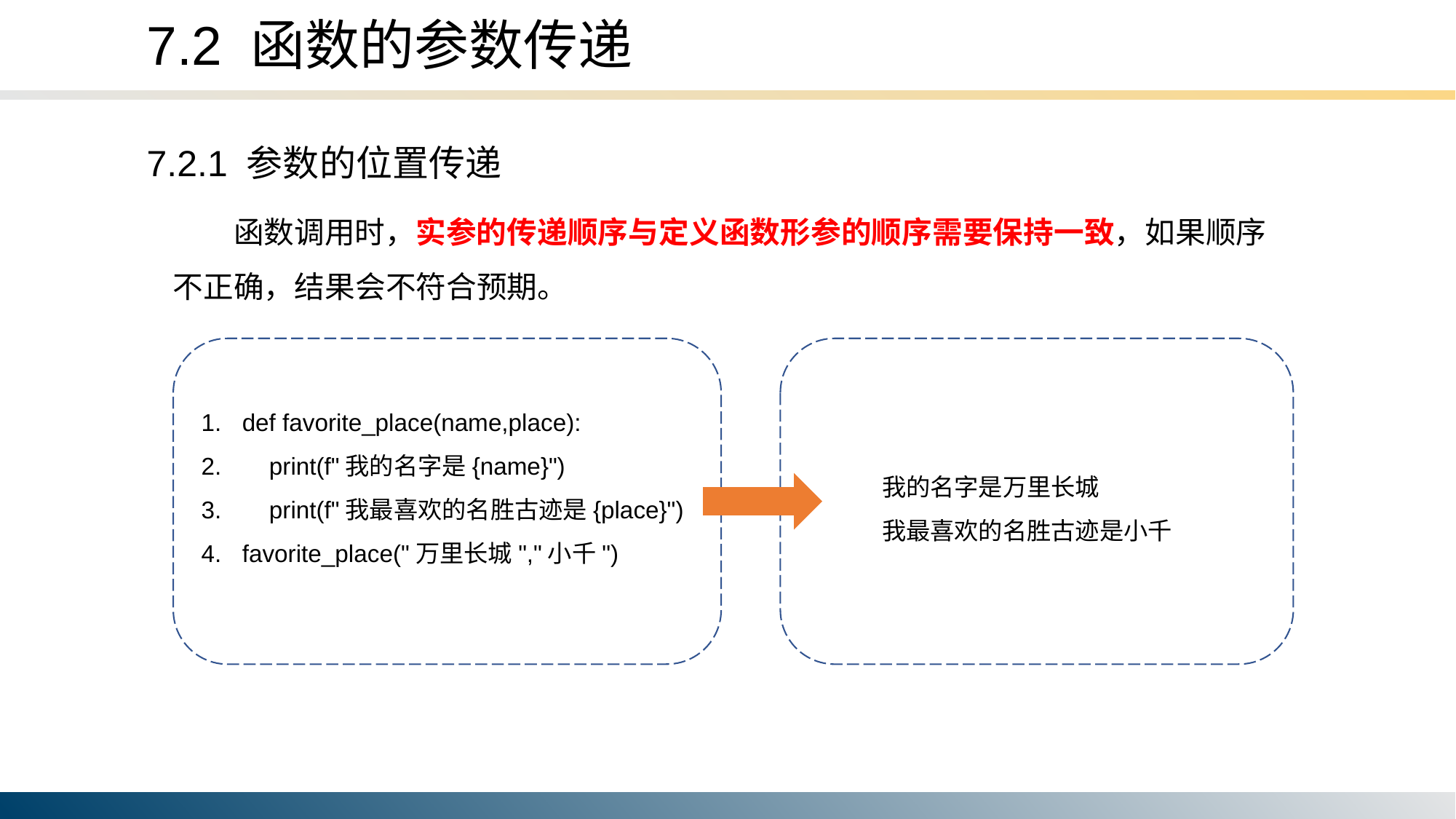

7.2 函数的参数传递
7.2.1 参数的位置传递
函数调用时，实参的传递顺序与定义函数形参的顺序需要保持一致，如果顺序不正确，结果会不符合预期。

def favorite_place(name,place):
    print(f"我的名字是{name}")
    print(f"我最喜欢的名胜古迹是{place}")
favorite_place("万里长城","小千")
我的名字是万里长城
我最喜欢的名胜古迹是小千